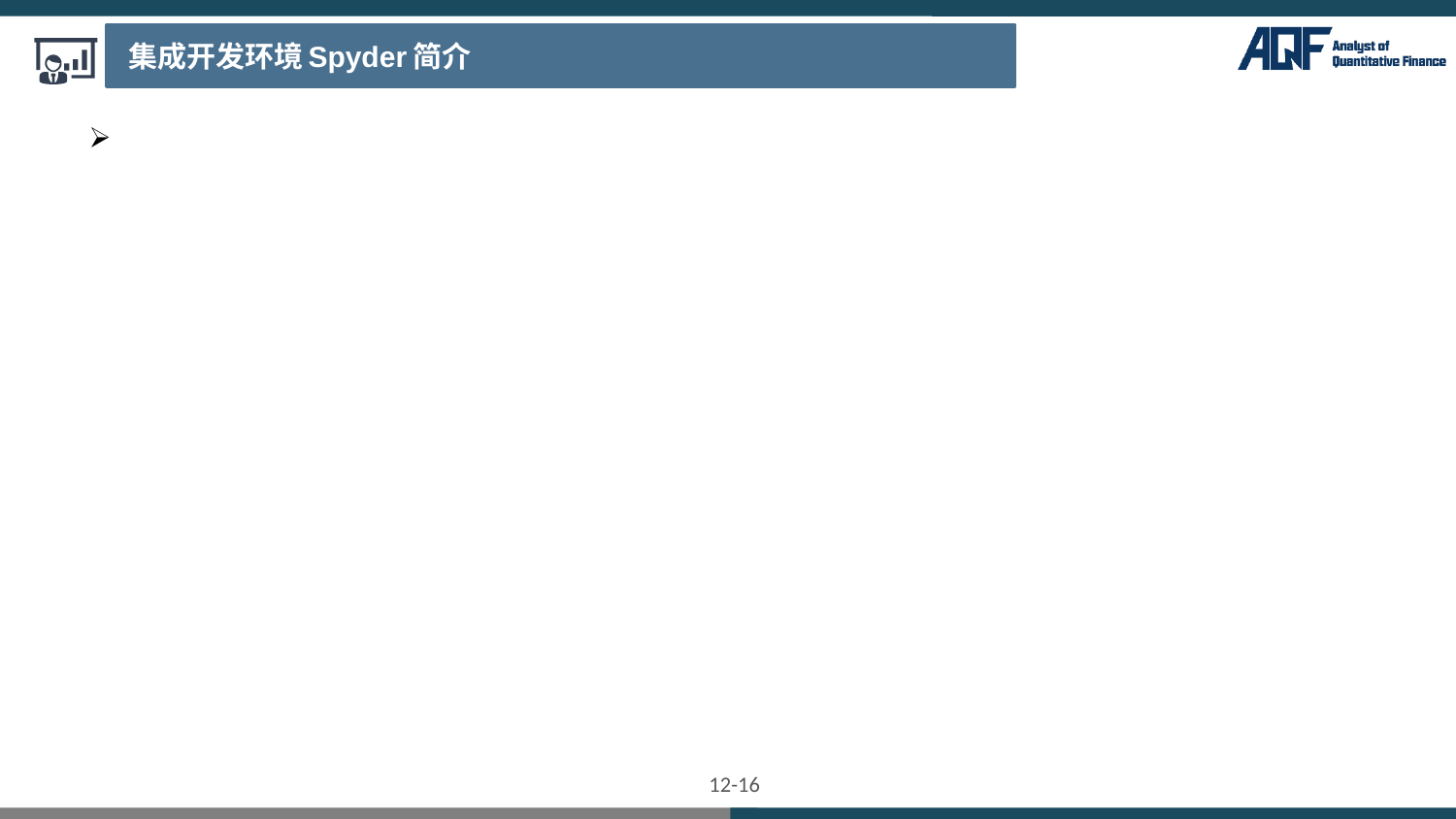

# 集成开发环境Spyder简介
集成开发环境
集成开发环境（Integrated Development Environment，简称IDE）一般具备代码编辑器、代码除错以及一些内置工具等功能。
在这三大功能的基础上，Spyder 还具有查看和修改数组变量、对象、文件管理等功能。
Spyder 特色功能
整合了科学计算功能的典型函数库。
内置安装了 Python 交互环境库 Ipython。